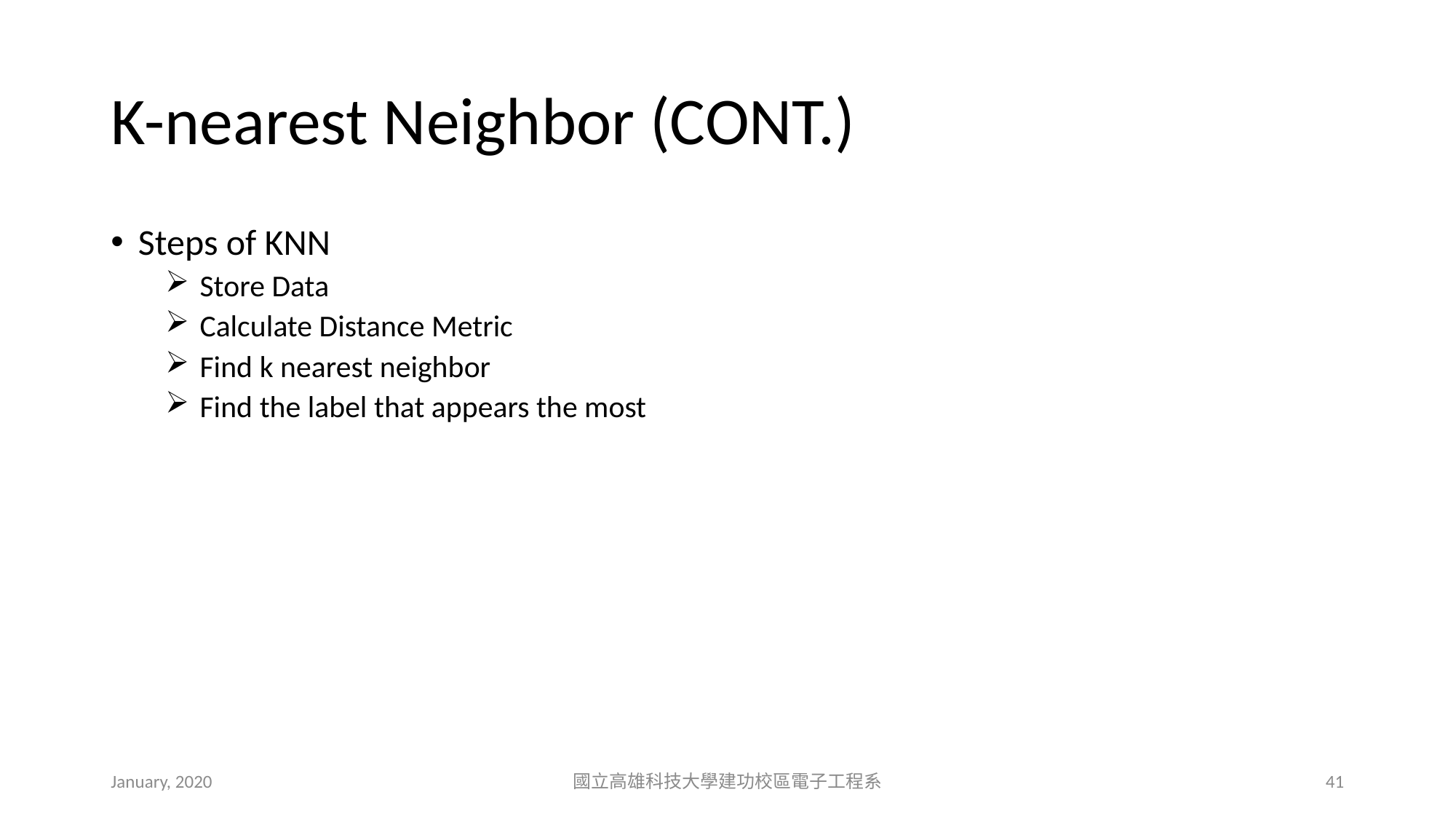

# K-nearest Neighbor (CONT.)
Steps of KNN
 Store Data
 Calculate Distance Metric
 Find k nearest neighbor
 Find the label that appears the most

January, 2020
國立高雄科技大學建功校區電子工程系
41